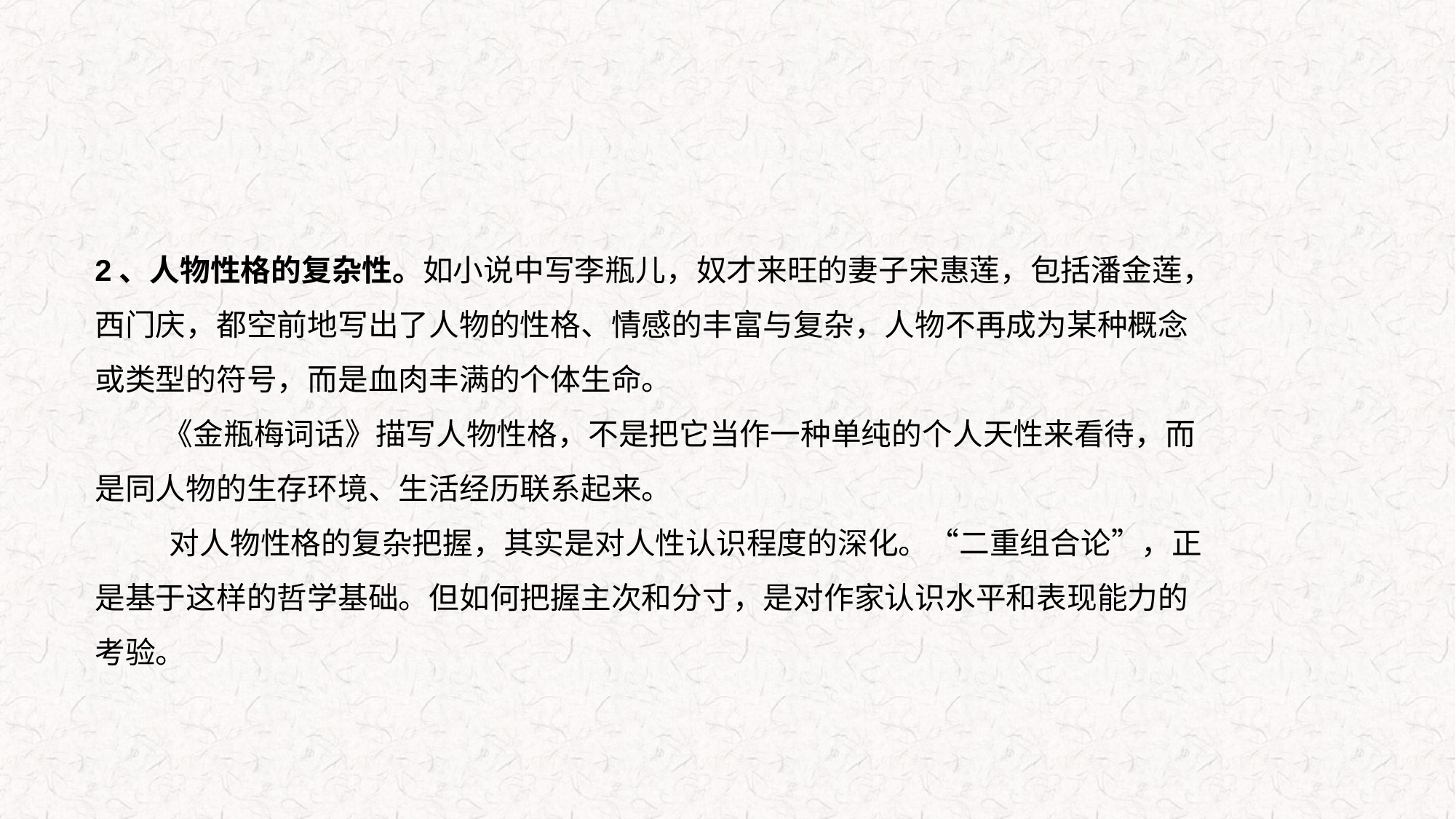

2、人物性格的复杂性。如小说中写李瓶儿，奴才来旺的妻子宋惠莲，包括潘金莲，西门庆，都空前地写出了人物的性格、情感的丰富与复杂，人物不再成为某种概念或类型的符号，而是血肉丰满的个体生命。
         《金瓶梅词话》描写人物性格，不是把它当作一种单纯的个人天性来看待，而是同人物的生存环境、生活经历联系起来。
          对人物性格的复杂把握，其实是对人性认识程度的深化。“二重组合论”，正是基于这样的哲学基础。但如何把握主次和分寸，是对作家认识水平和表现能力的考验。